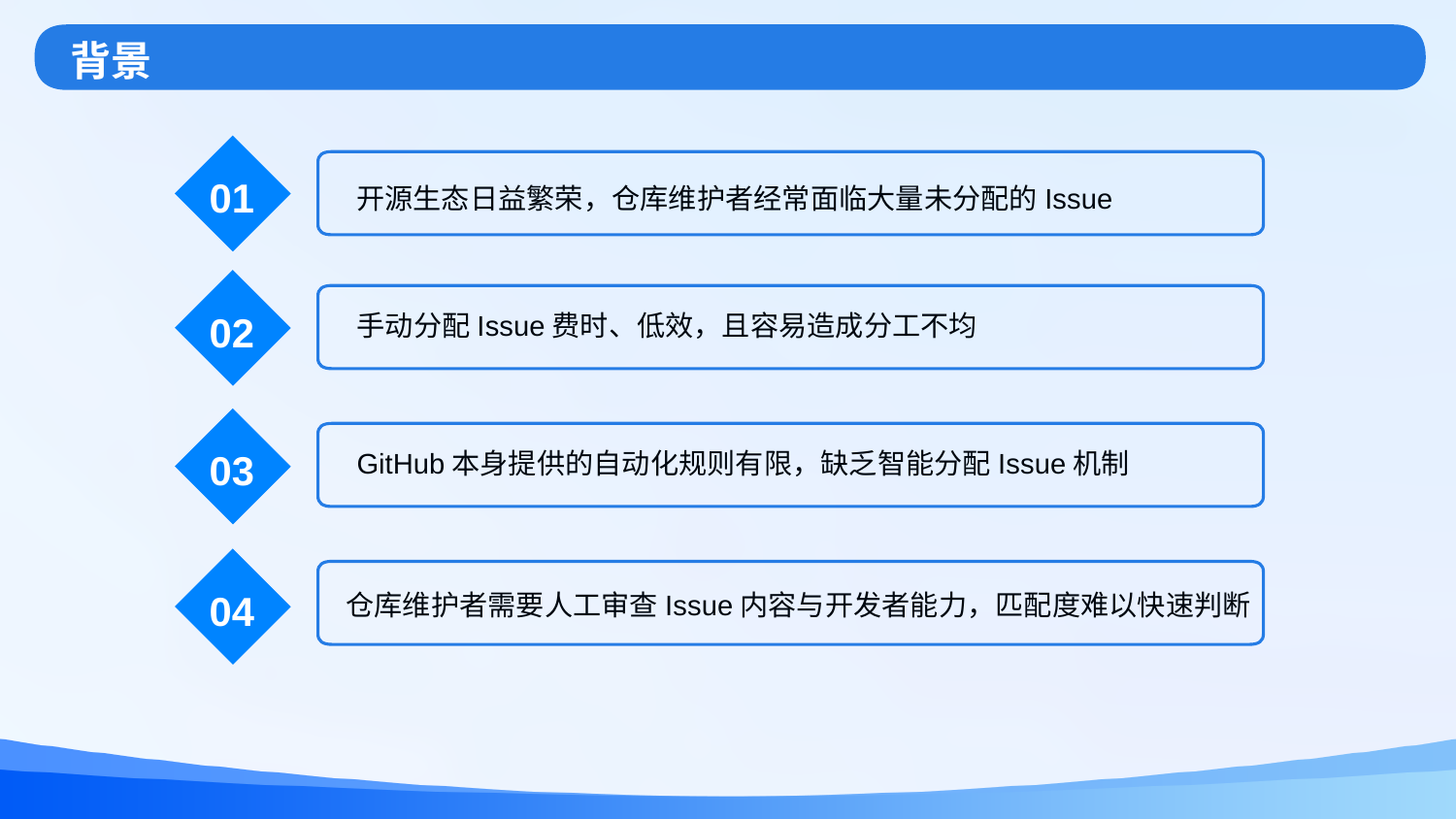

背景

01

开源生态日益繁荣，仓库维护者经常面临大量未分配的Issue

02
手动分配Issue费时、低效，且容易造成分工不均

03
GitHub本身提供的自动化规则有限，缺乏智能分配Issue机制

04
仓库维护者需要人工审查Issue内容与开发者能力，匹配度难以快速判断